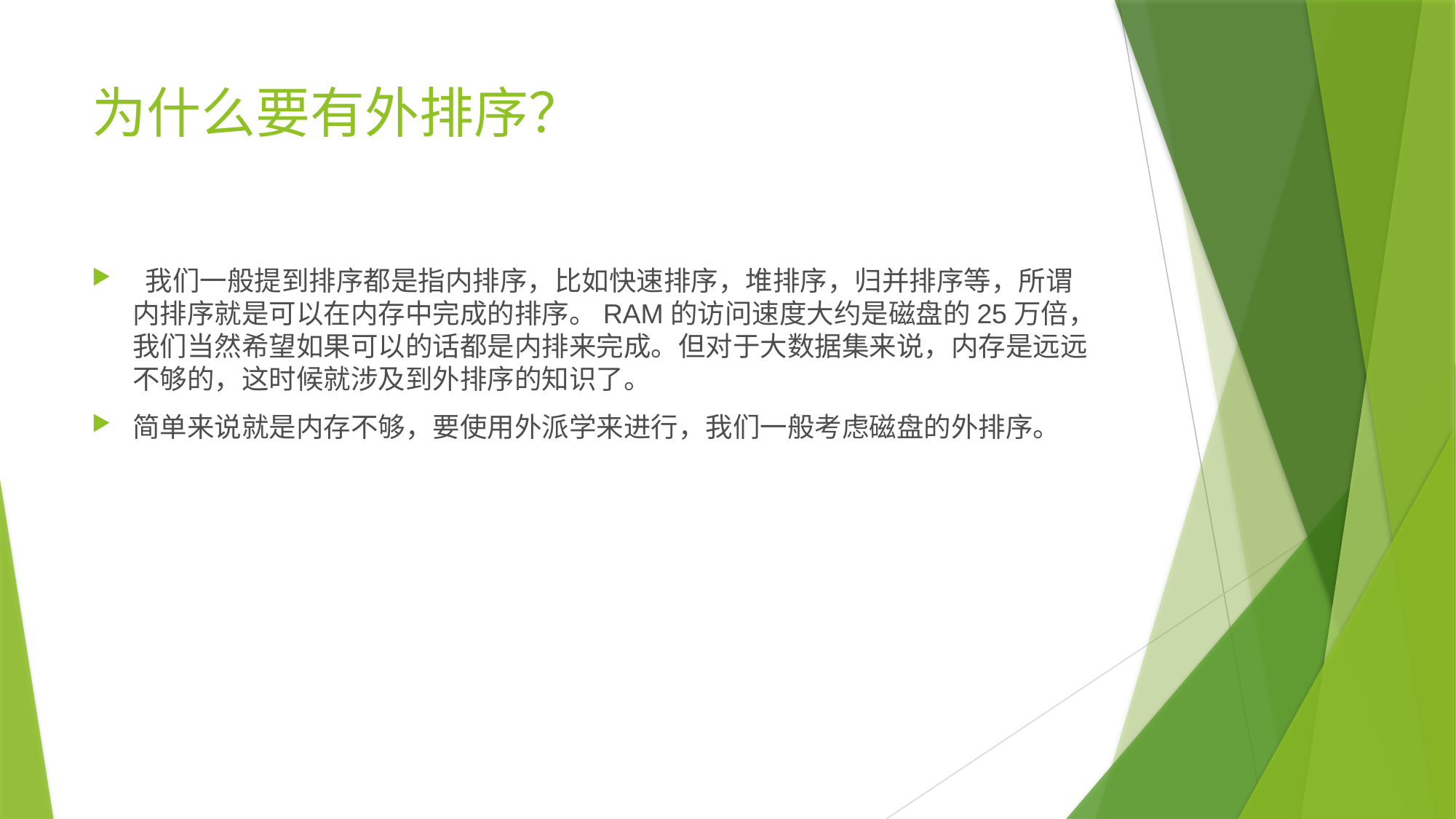

# 为什么要有外排序？
 我们一般提到排序都是指内排序，比如快速排序，堆排序，归并排序等，所谓内排序就是可以在内存中完成的排序。RAM的访问速度大约是磁盘的25万倍，我们当然希望如果可以的话都是内排来完成。但对于大数据集来说，内存是远远不够的，这时候就涉及到外排序的知识了。
简单来说就是内存不够，要使用外派学来进行，我们一般考虑磁盘的外排序。